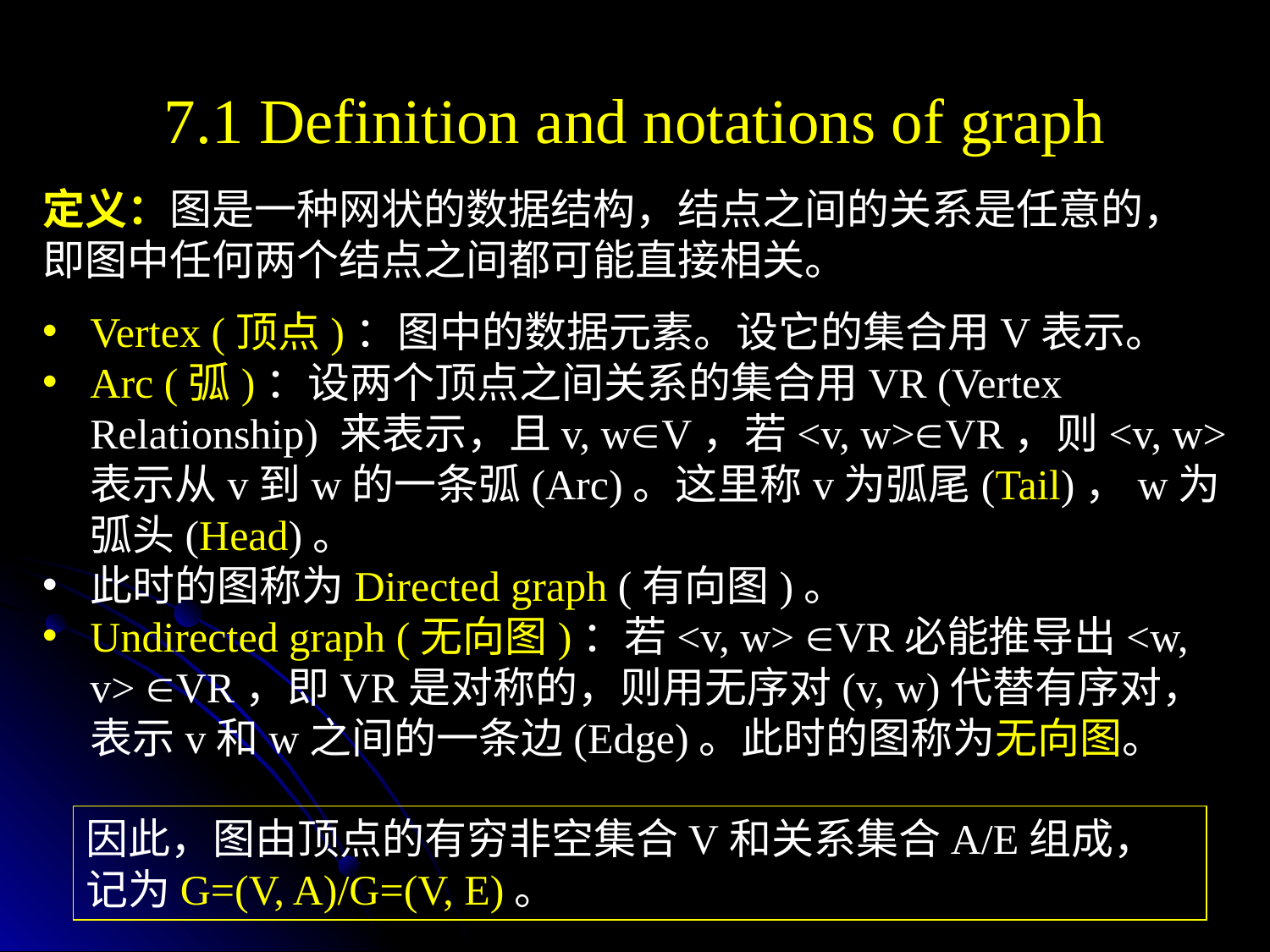

7.1 Definition and notations of graph
定义：图是一种网状的数据结构，结点之间的关系是任意的，即图中任何两个结点之间都可能直接相关。
Vertex (顶点)：图中的数据元素。设它的集合用V表示。
Arc (弧)：设两个顶点之间关系的集合用VR (Vertex Relationship) 来表示，且v, w∈V，若<v, w>∈VR，则<v, w>表示从v到w的一条弧(Arc)。这里称v为弧尾(Tail)，w为弧头(Head)。
此时的图称为Directed graph (有向图)。
Undirected graph (无向图)：若<v, w> ∈VR必能推导出<w, v> ∈VR，即VR是对称的，则用无序对(v, w)代替有序对，表示v和w之间的一条边(Edge)。此时的图称为无向图。
因此，图由顶点的有穷非空集合V和关系集合A/E组成，记为G=(V, A)/G=(V, E)。